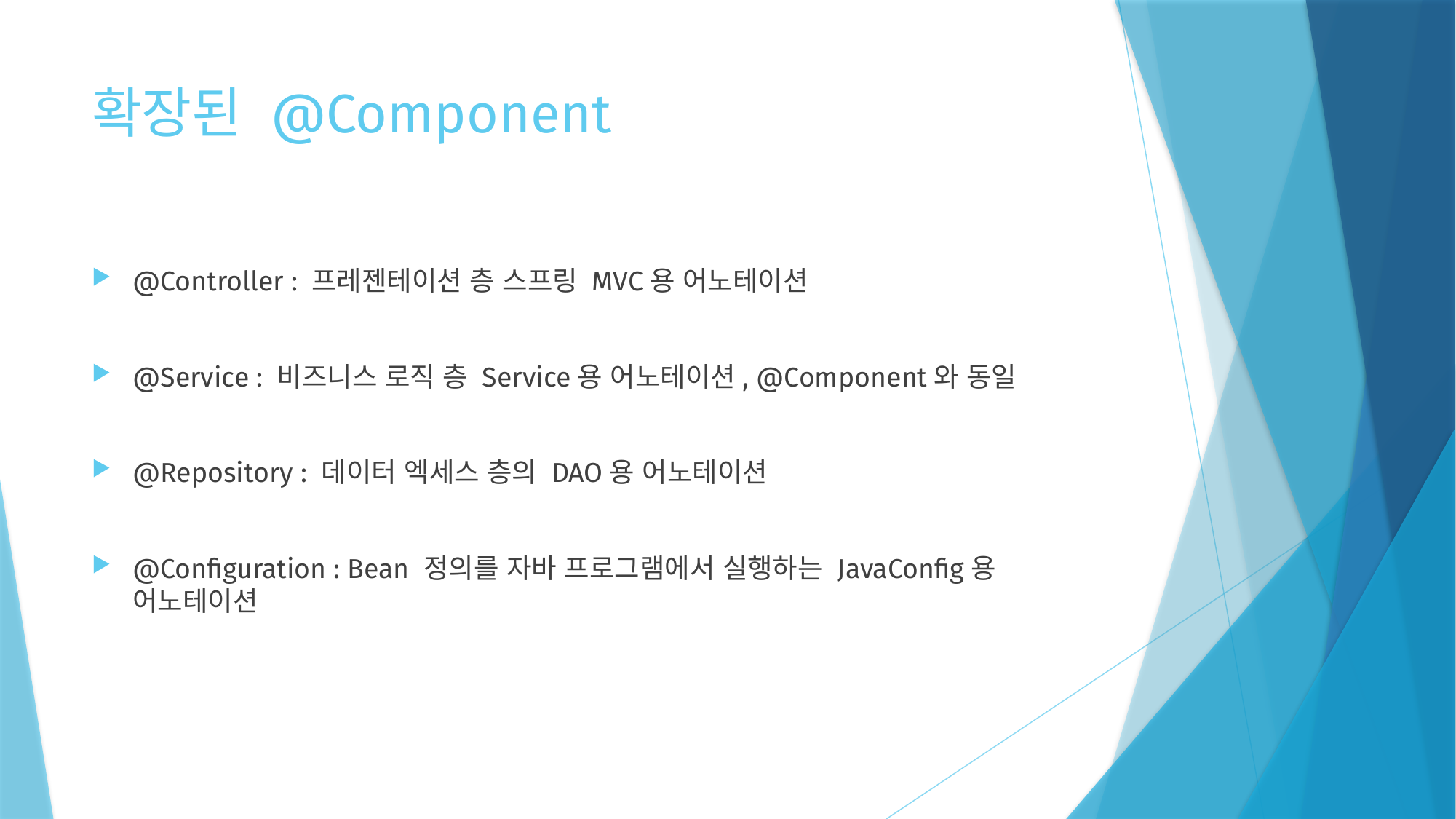

# 확장된 @Component
@Controller : 프레젠테이션 층 스프링 MVC용 어노테이션

@Service : 비즈니스 로직 층 Service용 어노테이션, @Component와 동일

@Repository : 데이터 엑세스 층의 DAO용 어노테이션

@Configuration : Bean 정의를 자바 프로그램에서 실행하는 JavaConfig용 어노테이션